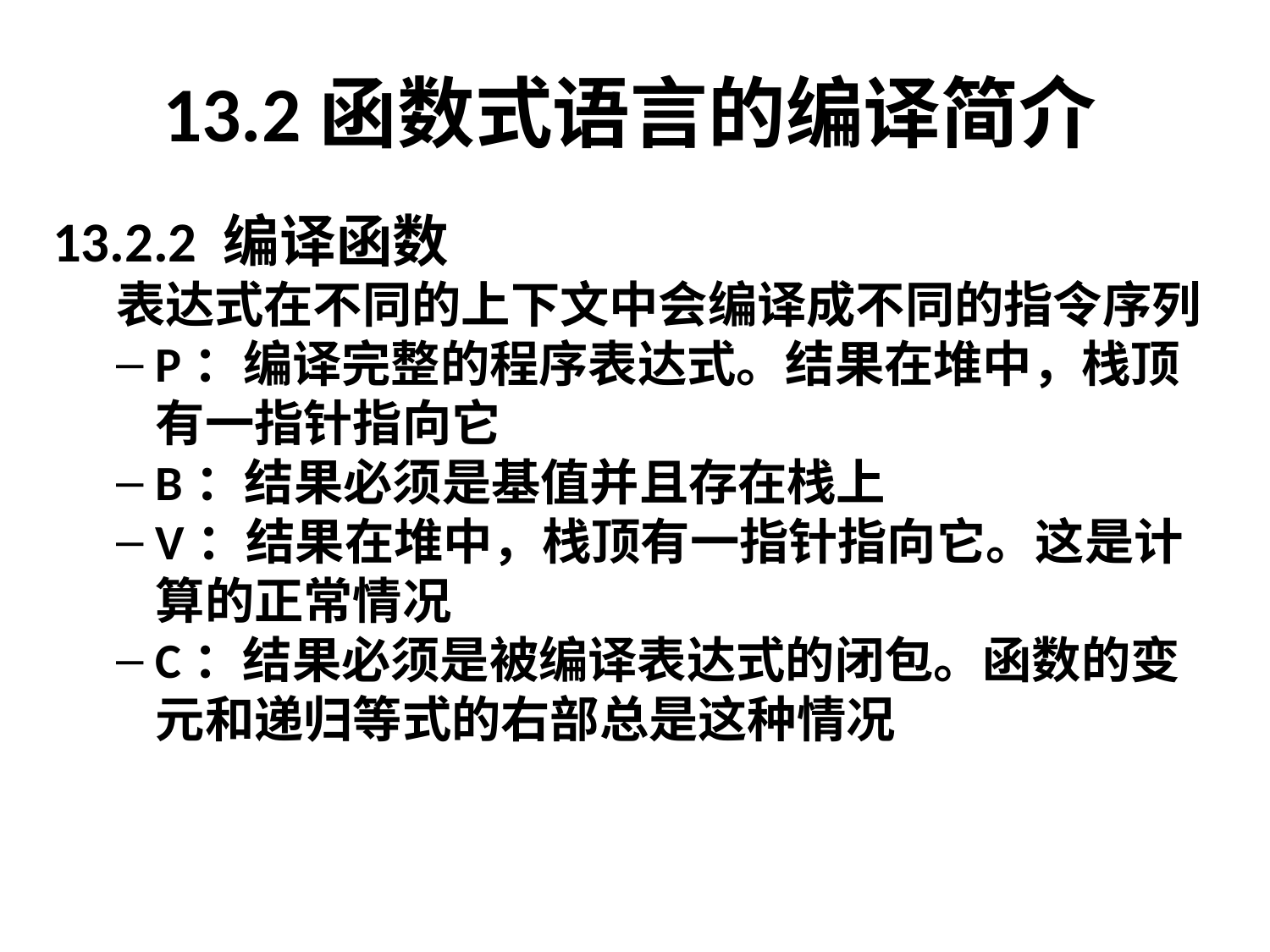

# 13.2函数式语言的编译简介
13.2.2 编译函数
表达式在不同的上下文中会编译成不同的指令序列
P：编译完整的程序表达式。结果在堆中，栈顶有一指针指向它
B：结果必须是基值并且存在栈上
V：结果在堆中，栈顶有一指针指向它。这是计算的正常情况
C：结果必须是被编译表达式的闭包。函数的变元和递归等式的右部总是这种情况